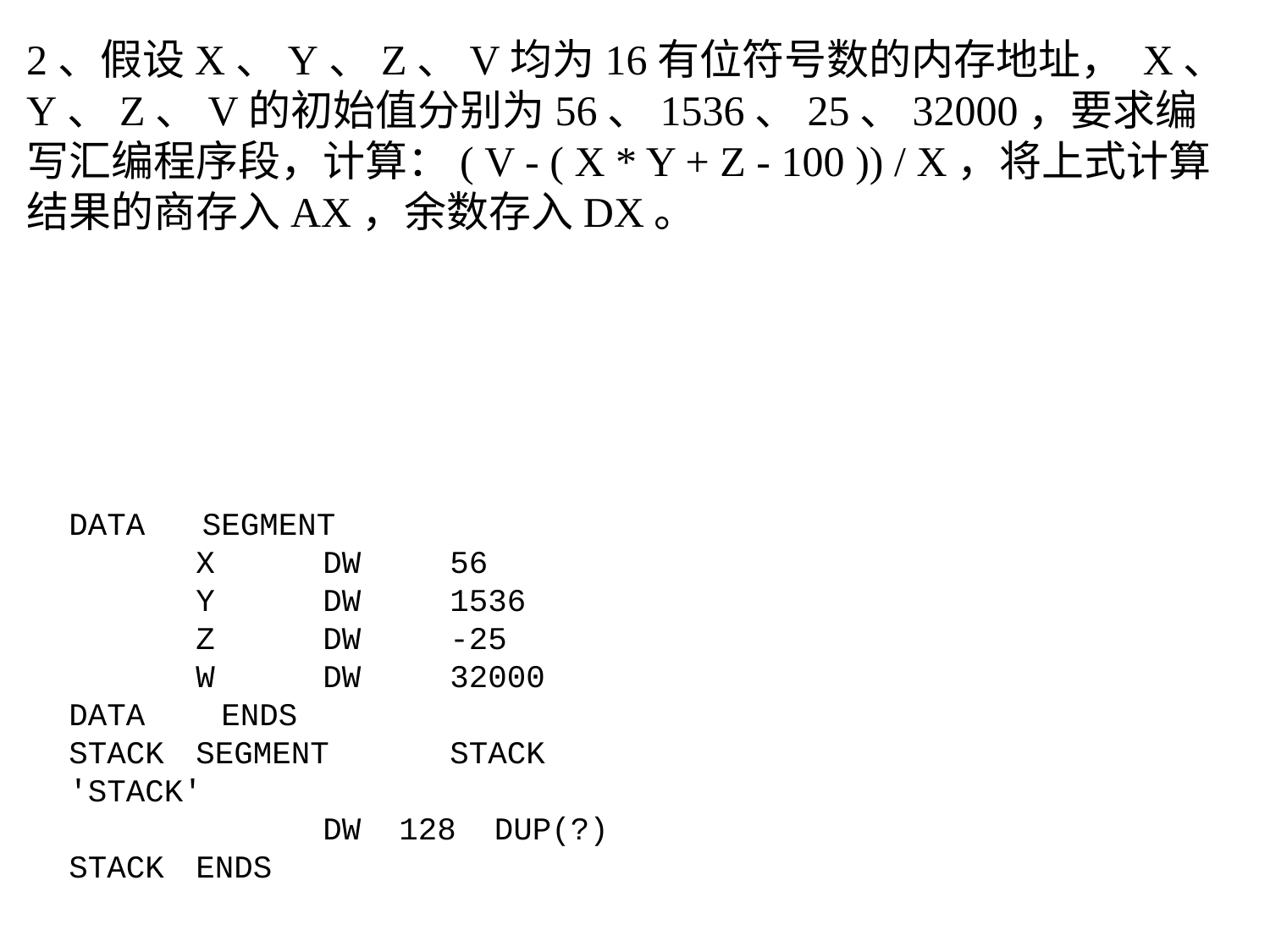

2、假设X、Y、Z、V均为16有位符号数的内存地址， X、Y、Z、V的初始值分别为56、1536、25、32000，要求编写汇编程序段，计算：( V - ( X * Y + Z - 100 )) / X，将上式计算结果的商存入AX，余数存入DX。
DATA   SEGMENT
	X	DW	56
	Y	DW	1536
	Z	DW	-25
	W	DW	32000
DATA    ENDS
STACK	SEGMENT	STACK	'STACK'
		DW  128  DUP(?)
STACK	ENDS